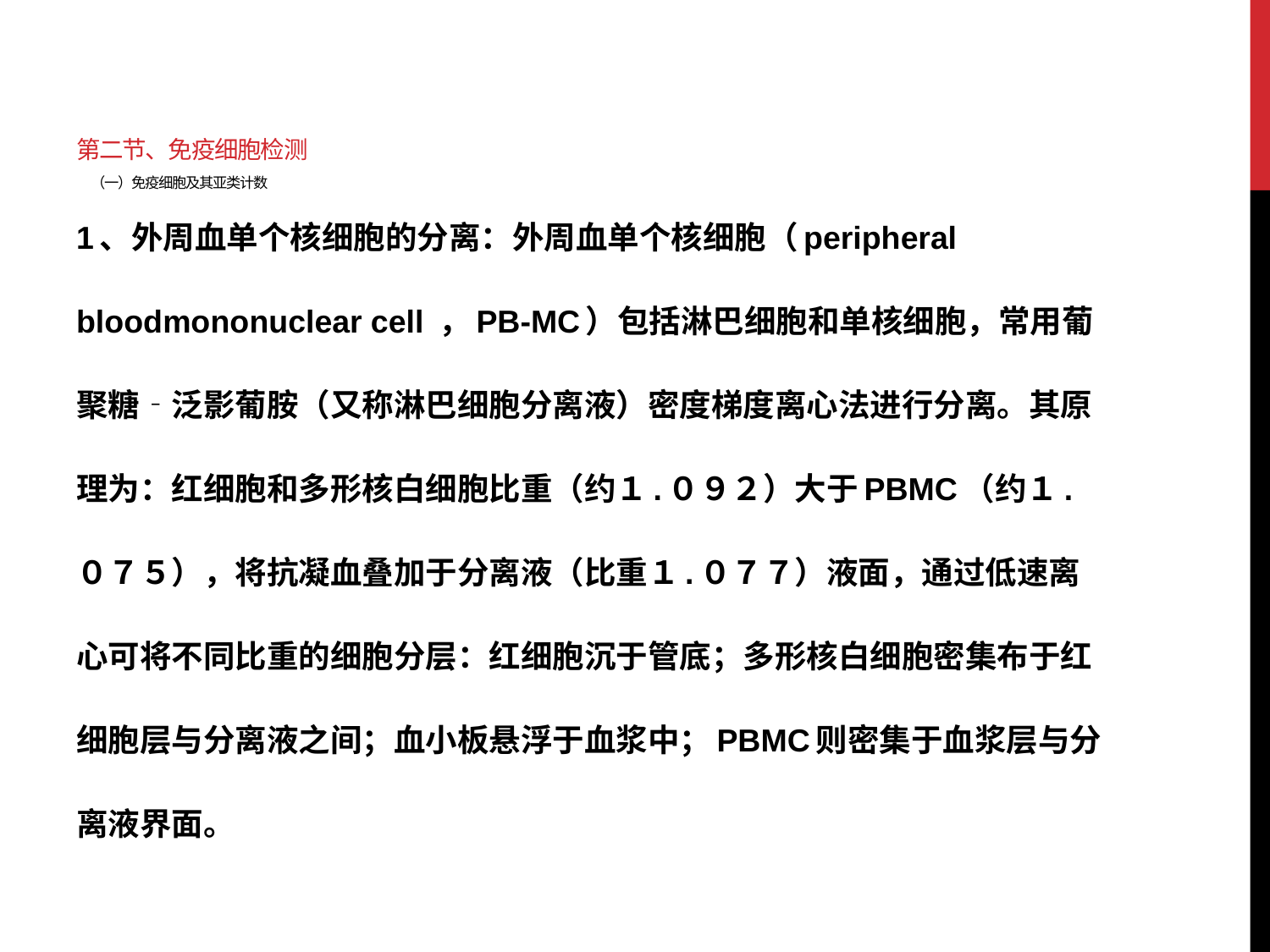

# 第二节、免疫细胞检测 （一）免疫细胞及其亚类计数
1、外周血单个核细胞的分离：外周血单个核细胞（peripheral bloodmononuclear cell ，PB‐MC）包括淋巴细胞和单核细胞，常用葡聚糖‐泛影葡胺（又称淋巴细胞分离液）密度梯度离心法进行分离。其原理为：红细胞和多形核白细胞比重（约１.０９２）大于PBMC（约１.０７５），将抗凝血叠加于分离液（比重１.０７７）液面，通过低速离心可将不同比重的细胞分层：红细胞沉于管底；多形核白细胞密集布于红细胞层与分离液之间；血小板悬浮于血浆中；PBMC则密集于血浆层与分离液界面。